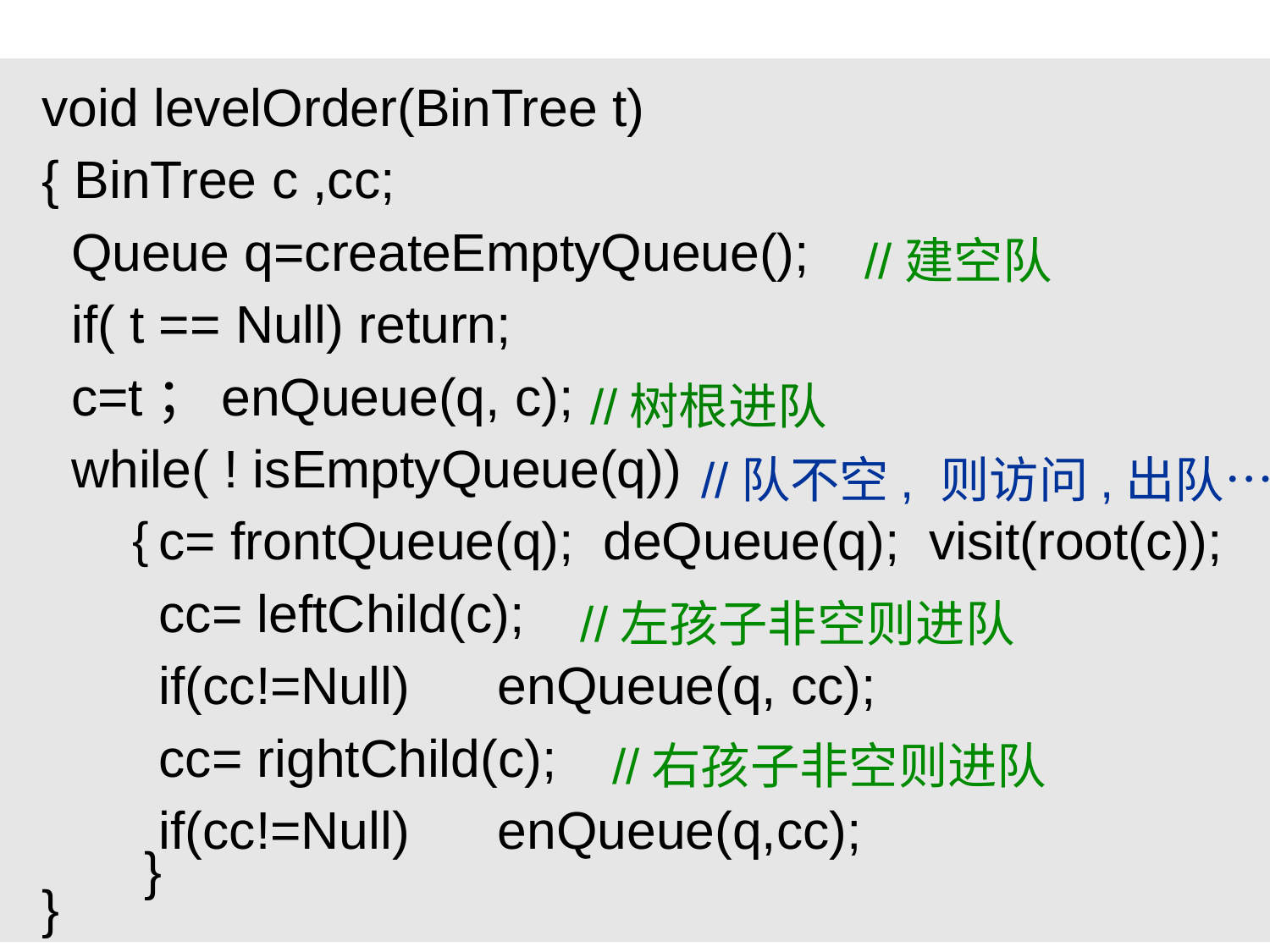

void levelOrder(BinTree t)
 { BinTree c ,cc;
   Queue q=createEmptyQueue();
   if( t == Null) return;
   c=t；enQueue(q, c);
   while( ! isEmptyQueue(q))
         c= frontQueue(q);  deQueue(q);  visit(root(c));
         cc= leftChild(c);
         if(cc!=Null)      enQueue(q, cc);
         cc= rightChild(c);
         if(cc!=Null)      enQueue(q,cc);
        }
 }
//建空队
//树根进队
//队不空, 则访问,出队…
 {
//左孩子非空则进队
//右孩子非空则进队